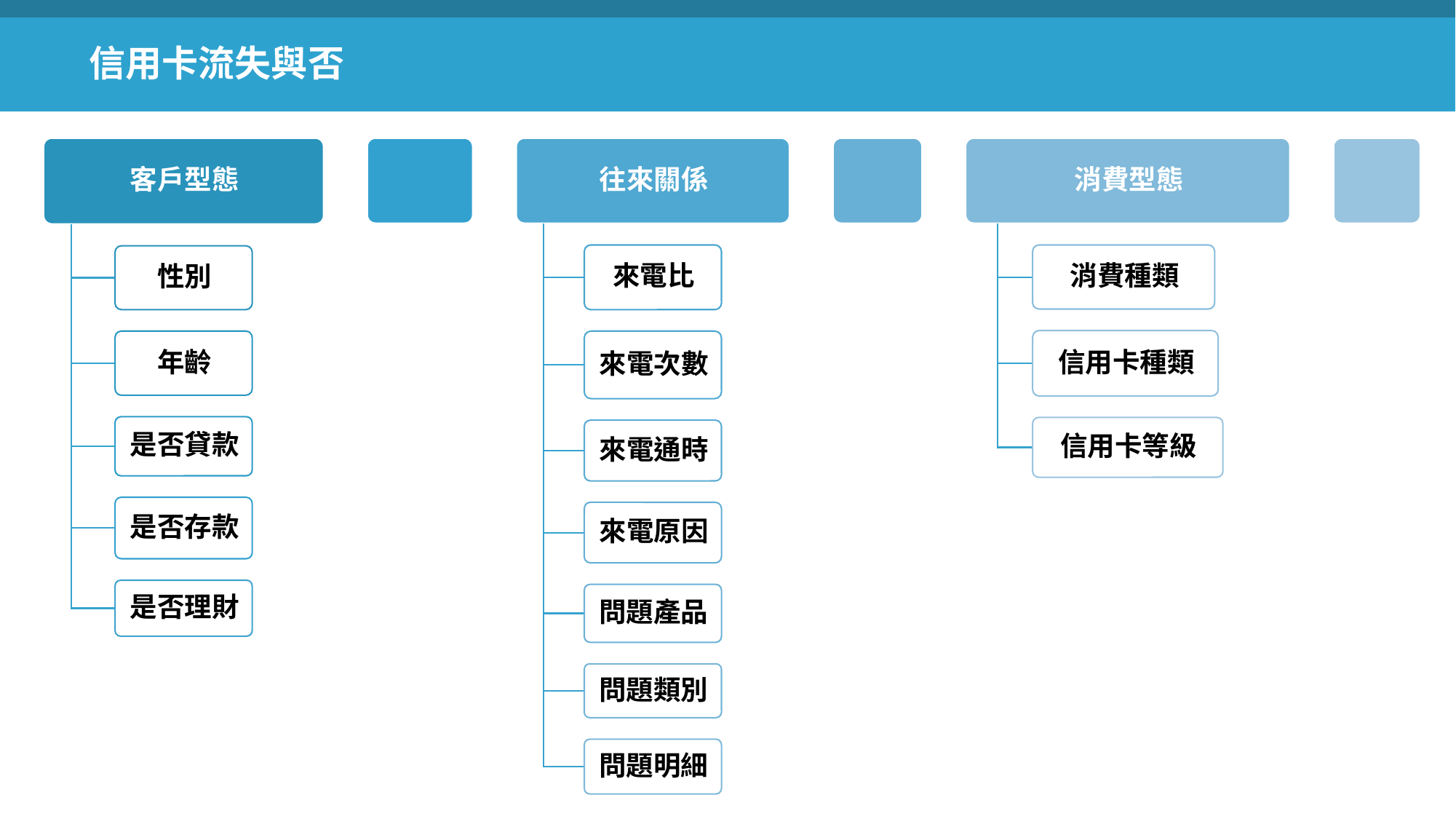

信用卡流失與否
客戶型態
性別
年齡
是否貸款
是否存款
是否理財

往來關係
來電比
來電次數
來電通時
來電原因
問題產品
問題類別
問題明細

消費型態
消費種類
信用卡種類
信用卡等級